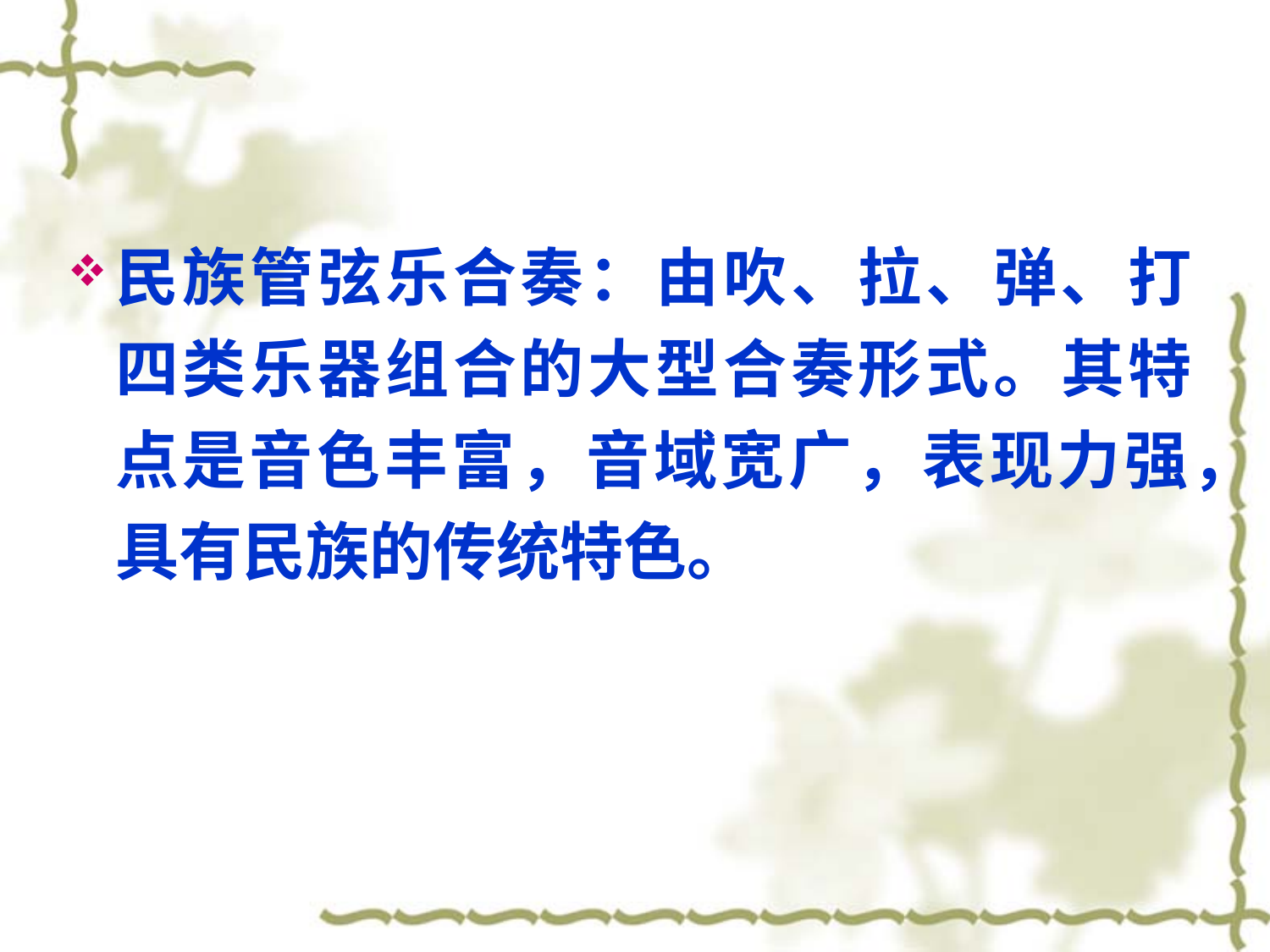

民族管弦乐合奏：由吹、拉、弹、打四类乐器组合的大型合奏形式。其特点是音色丰富，音域宽广，表现力强，具有民族的传统特色。